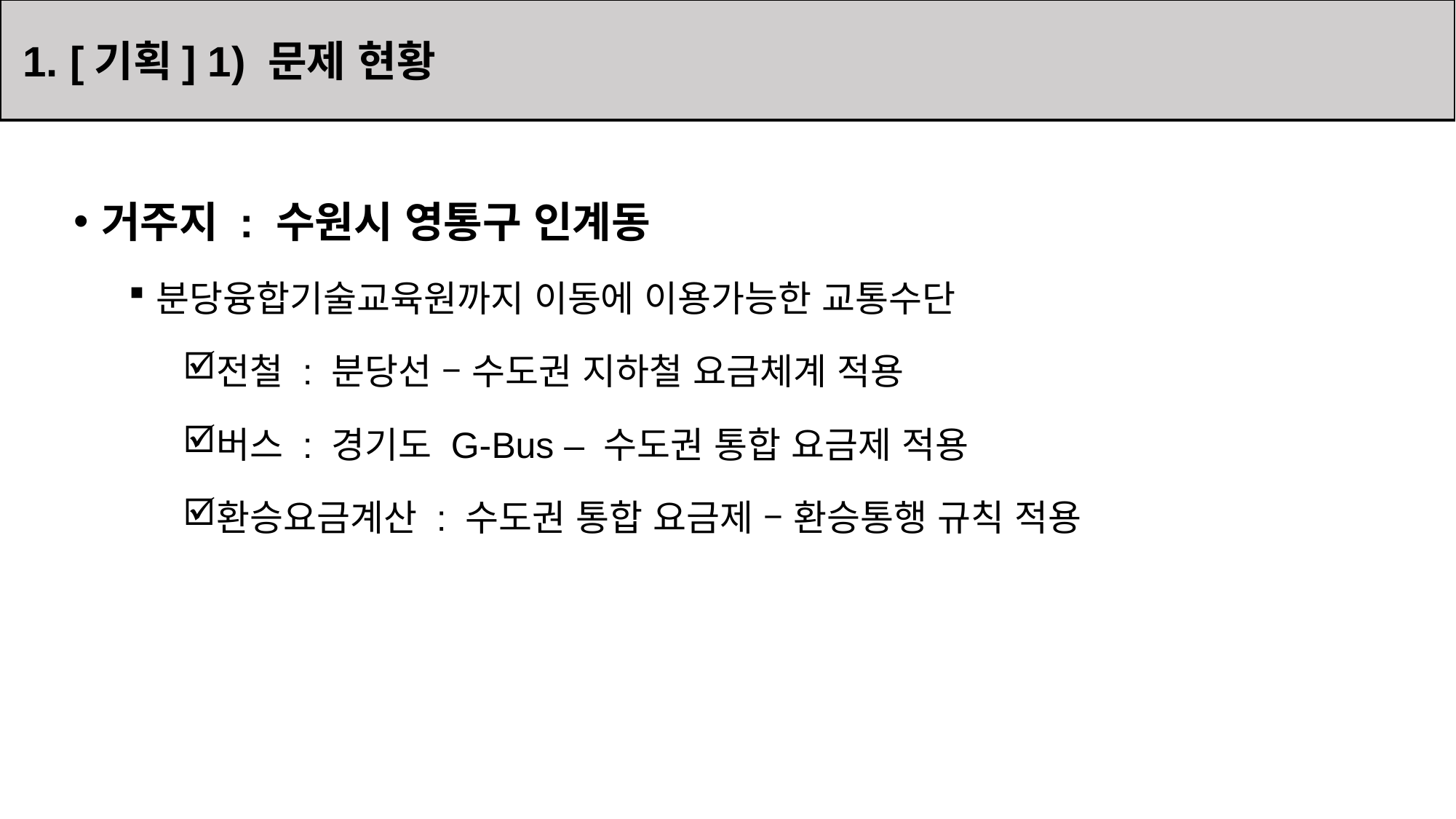

1. [기획] 1) 문제 현황
거주지 : 수원시 영통구 인계동
분당융합기술교육원까지 이동에 이용가능한 교통수단
전철 : 분당선 – 수도권 지하철 요금체계 적용
버스 : 경기도 G-Bus – 수도권 통합 요금제 적용
환승요금계산 : 수도권 통합 요금제 – 환승통행 규칙 적용